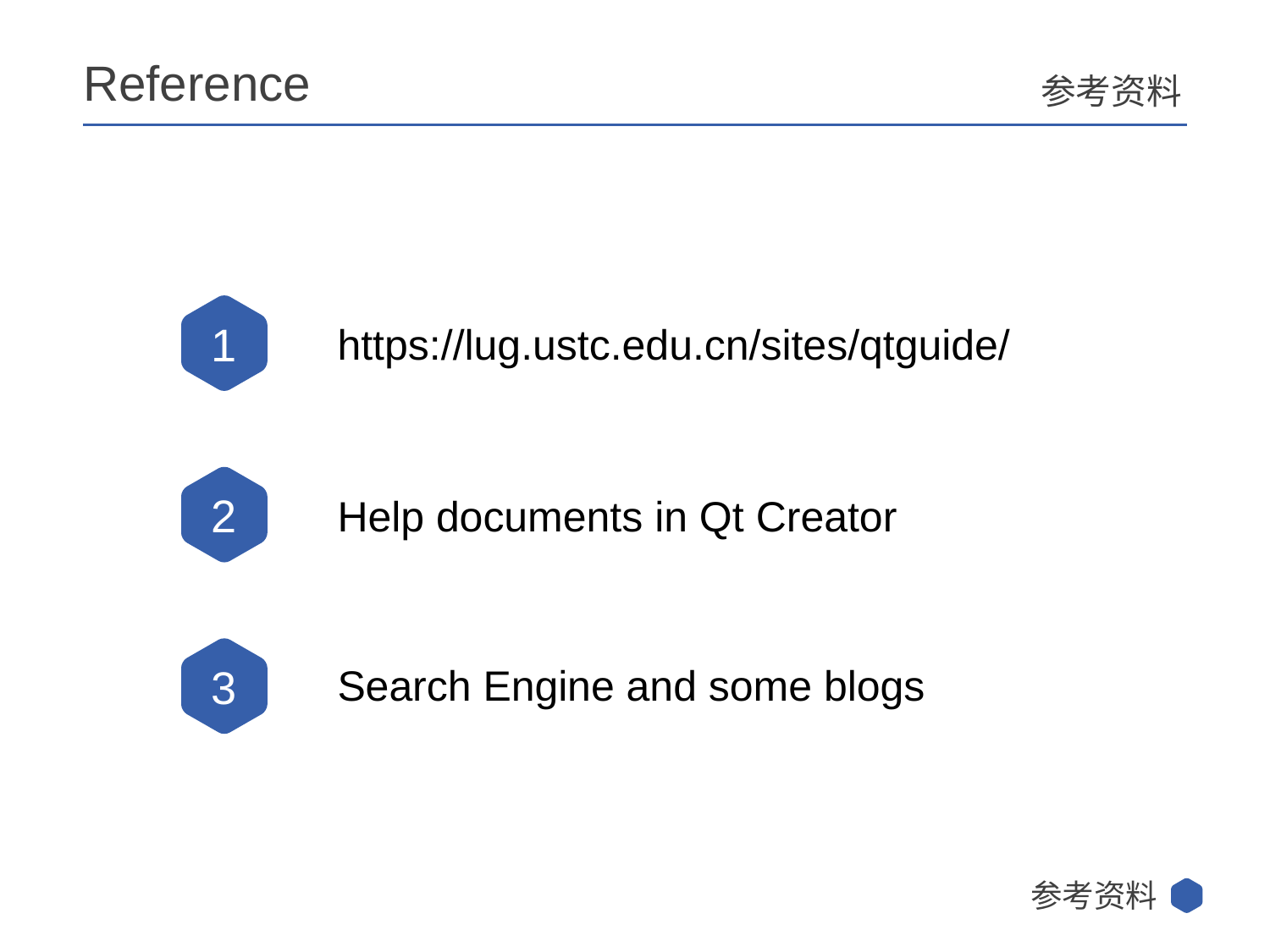

Reference
参考资料
1
https://lug.ustc.edu.cn/sites/qtguide/
2
Help documents in Qt Creator
3
Search Engine and some blogs
参考资料